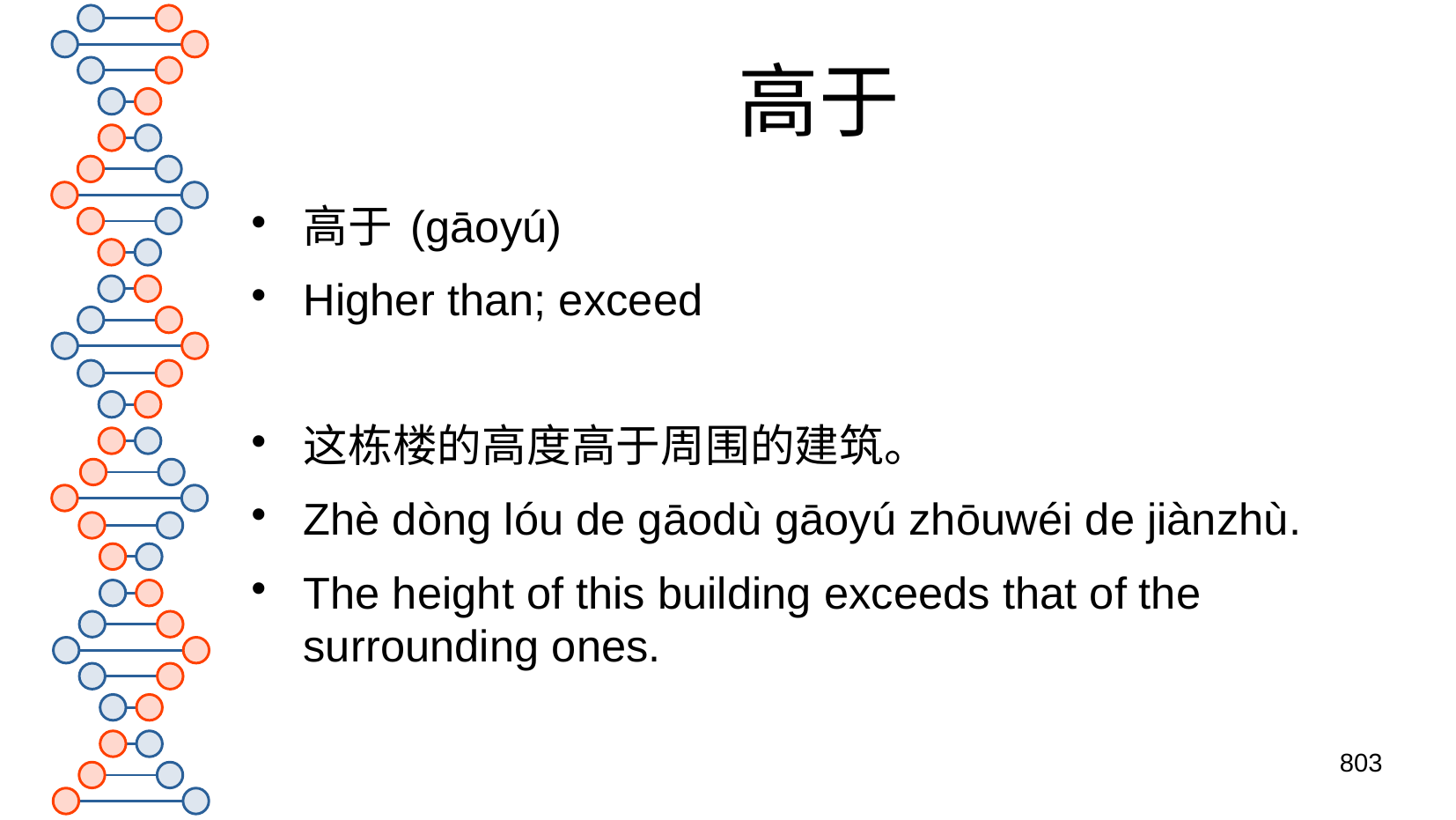

# 高于
高于 (gāoyú)
Higher than; exceed

这栋楼的高度高于周围的建筑。
Zhè dòng lóu de gāodù gāoyú zhōuwéi de jiànzhù.
The height of this building exceeds that of the surrounding ones.

803